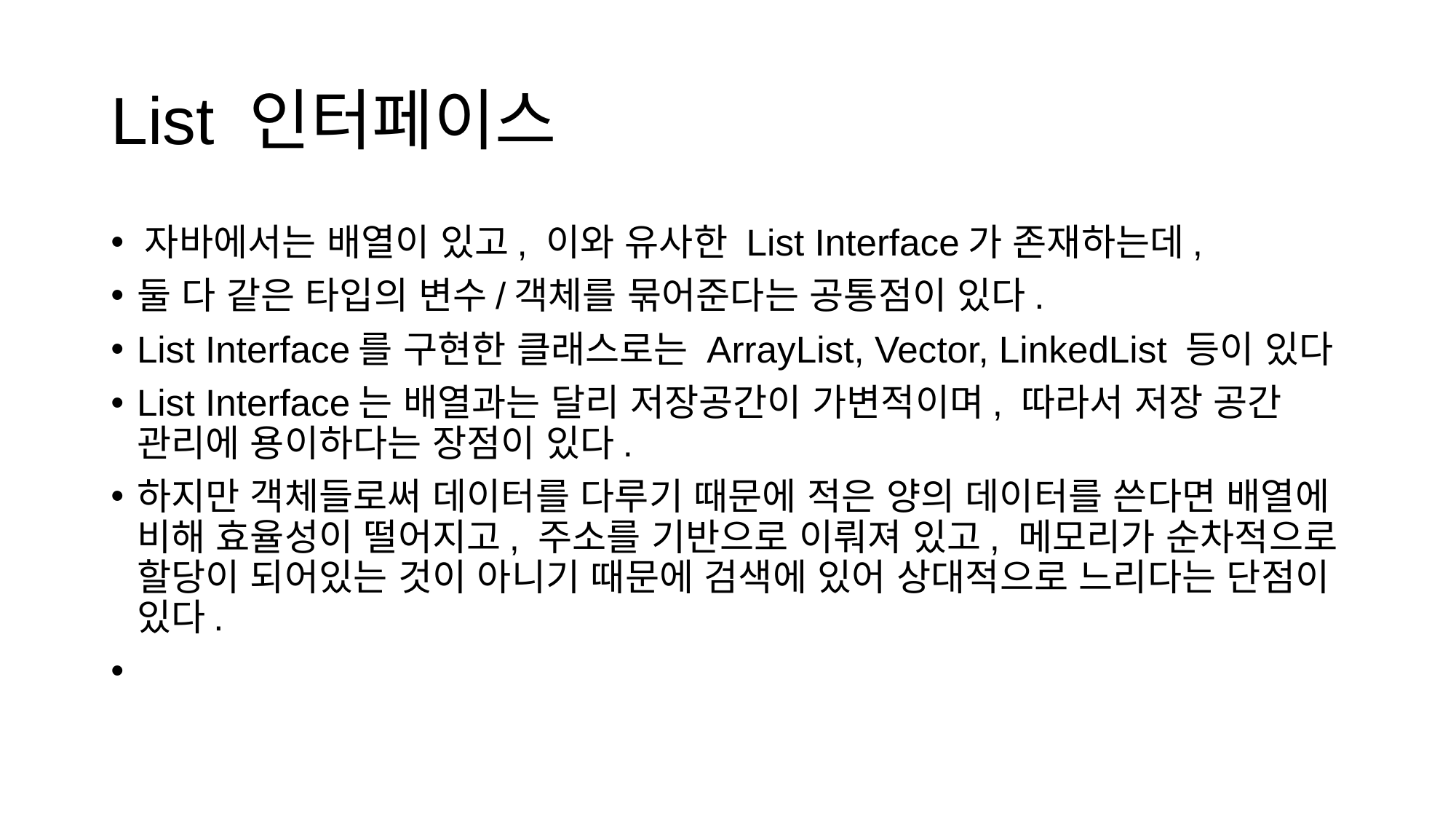

# ﻿List 인터페이스
﻿자바에서는 배열이 있고, 이와 유사한 List Interface가 존재하는데,
둘 다 같은 타입의 변수/객체를 묶어준다는 공통점이 있다.
List Interface를 구현한 클래스로는 ArrayList, Vector, LinkedList 등이 있다
List Interface는 배열과는 달리 저장공간이 가변적이며, 따라서 저장 공간 관리에 용이하다는 장점이 있다.
하지만 객체들로써 데이터를 다루기 때문에 적은 양의 데이터를 쓴다면 배열에 비해 효율성이 떨어지고, 주소를 기반으로 이뤄져 있고, 메모리가 순차적으로 할당이 되어있는 것이 아니기 때문에 검색에 있어 상대적으로 느리다는 단점이 있다.
﻿